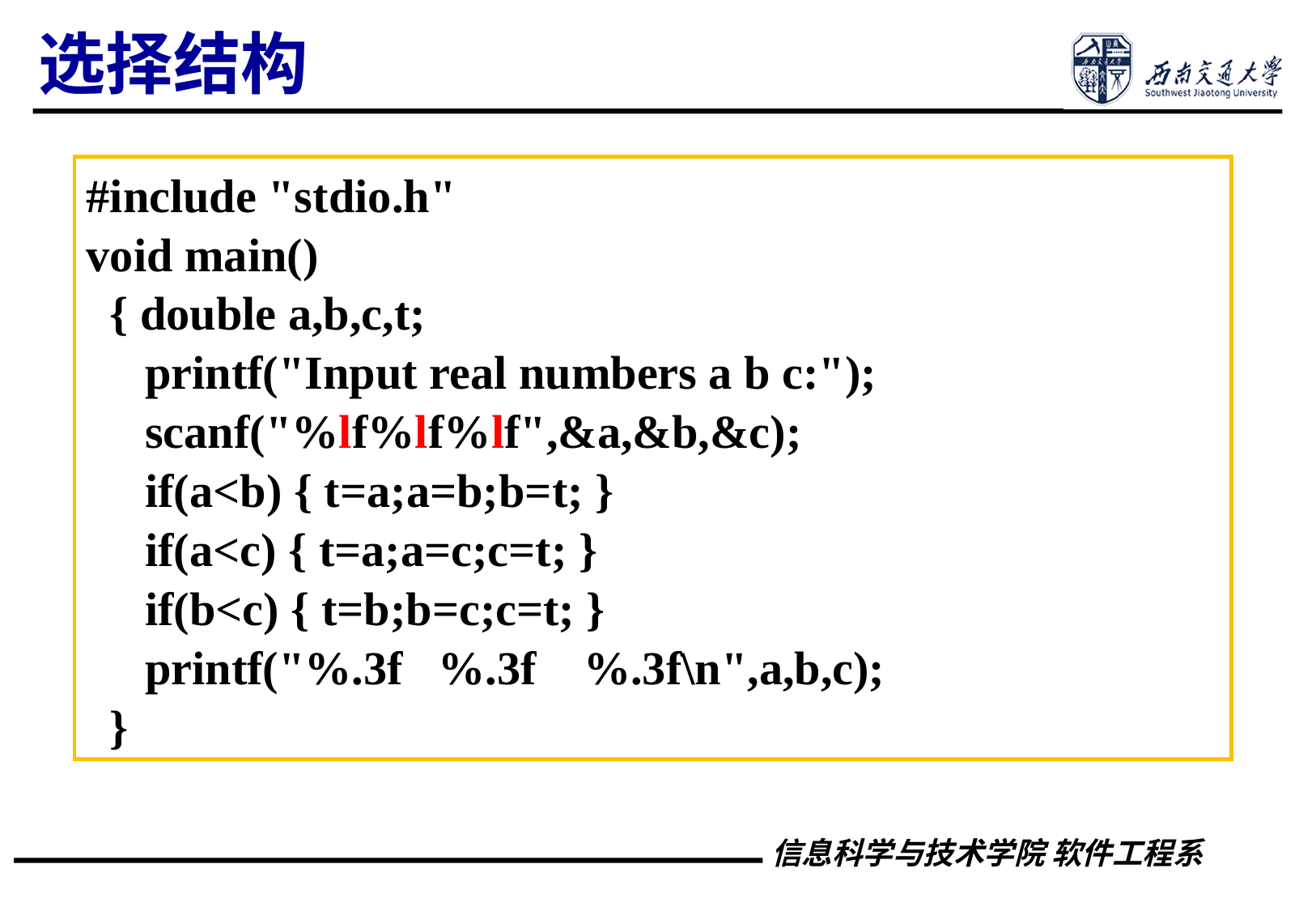

选择结构
#include "stdio.h"
void main()
  { double a,b,c,t;
     printf("Input real numbers a b c:");
     scanf("%lf%lf%lf",&a,&b,&c);
     if(a<b) { t=a;a=b;b=t; }
     if(a<c) { t=a;a=c;c=t; }
     if(b<c) { t=b;b=c;c=t; }
     printf("%.3f   %.3f    %.3f\n",a,b,c);
  }